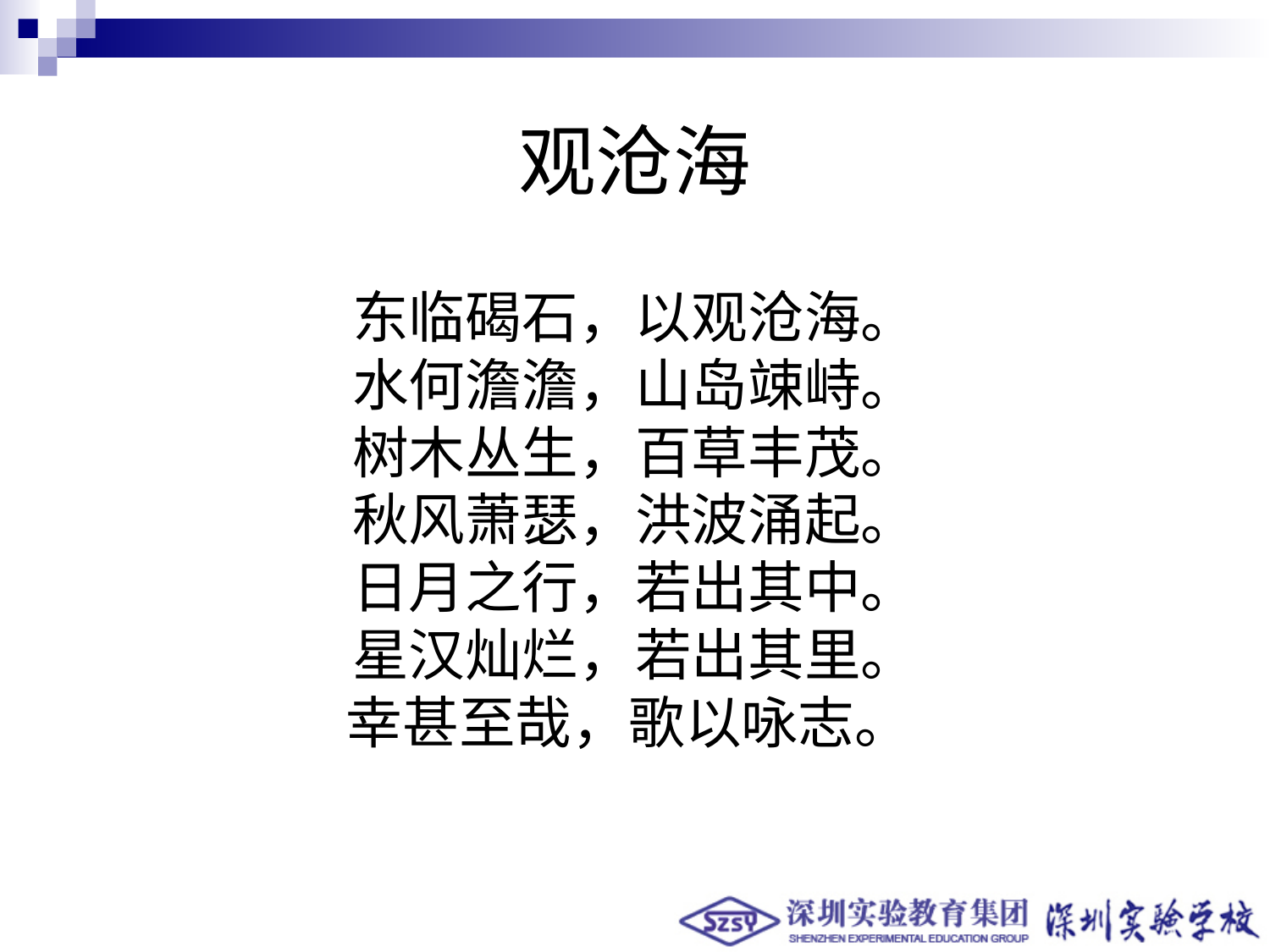

# 观沧海
东临碣石，以观沧海。
水何澹澹，山岛竦峙。
树木丛生，百草丰茂。
秋风萧瑟，洪波涌起。
日月之行，若出其中。
星汉灿烂，若出其里。
幸甚至哉，歌以咏志。